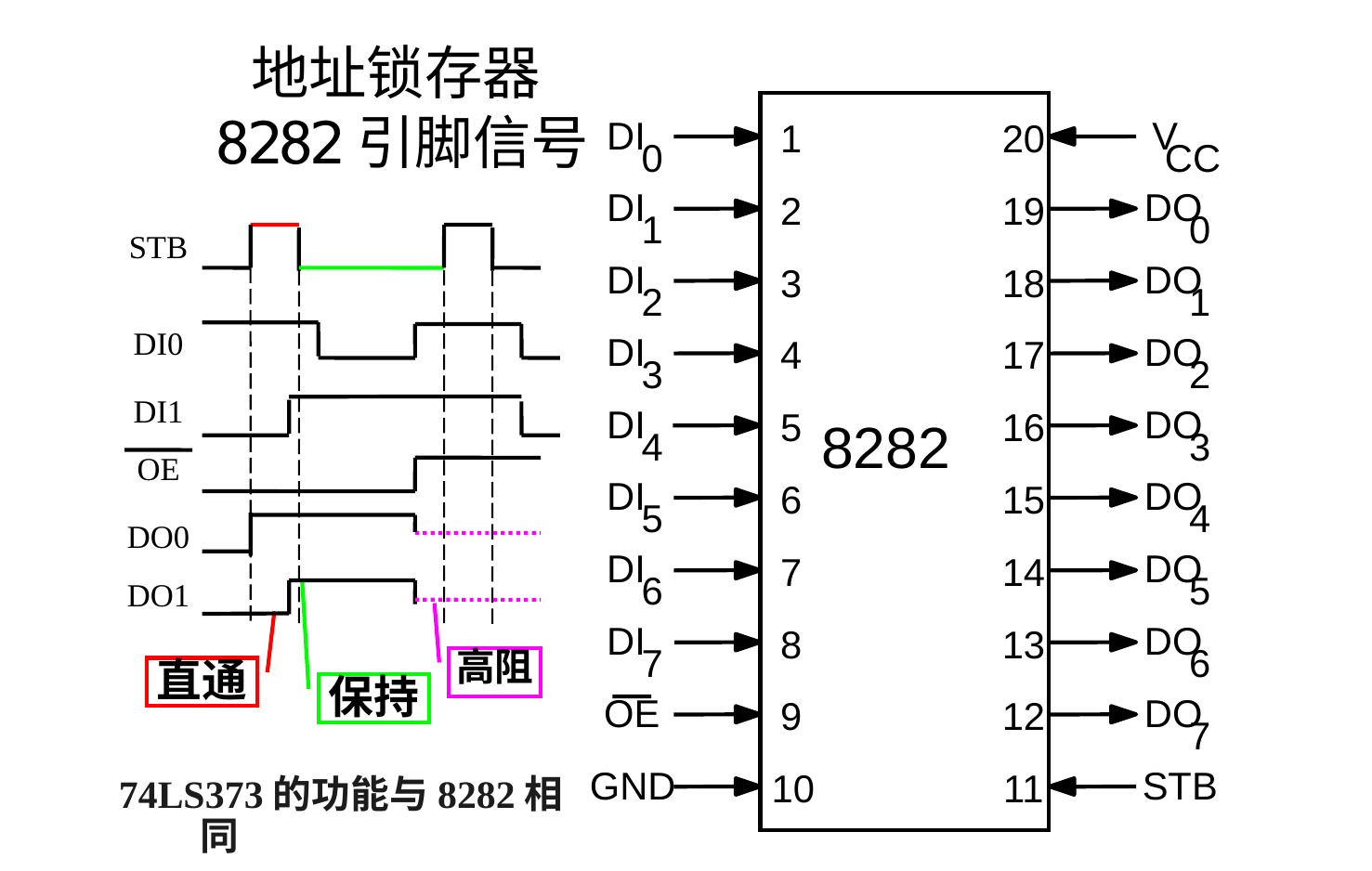

# 地址锁存器8282引脚信号

DI
0
DI
1
DI
2
DI
3
DI
4
DI
5
DI
6
DI
7
OE

GND
V
CC
DO
0
DO
1
DO
2
DO
3
DO
4
DO
5
DO
6
DO
7
STB
1
2
3
4
5
6
7
8
9
10
20
19
18
17
16
15
14
13
12
11

8282

STB

DI0

DI1

OE

DO0

DO1

高阻
直通
保持
74LS373的功能与8282相同